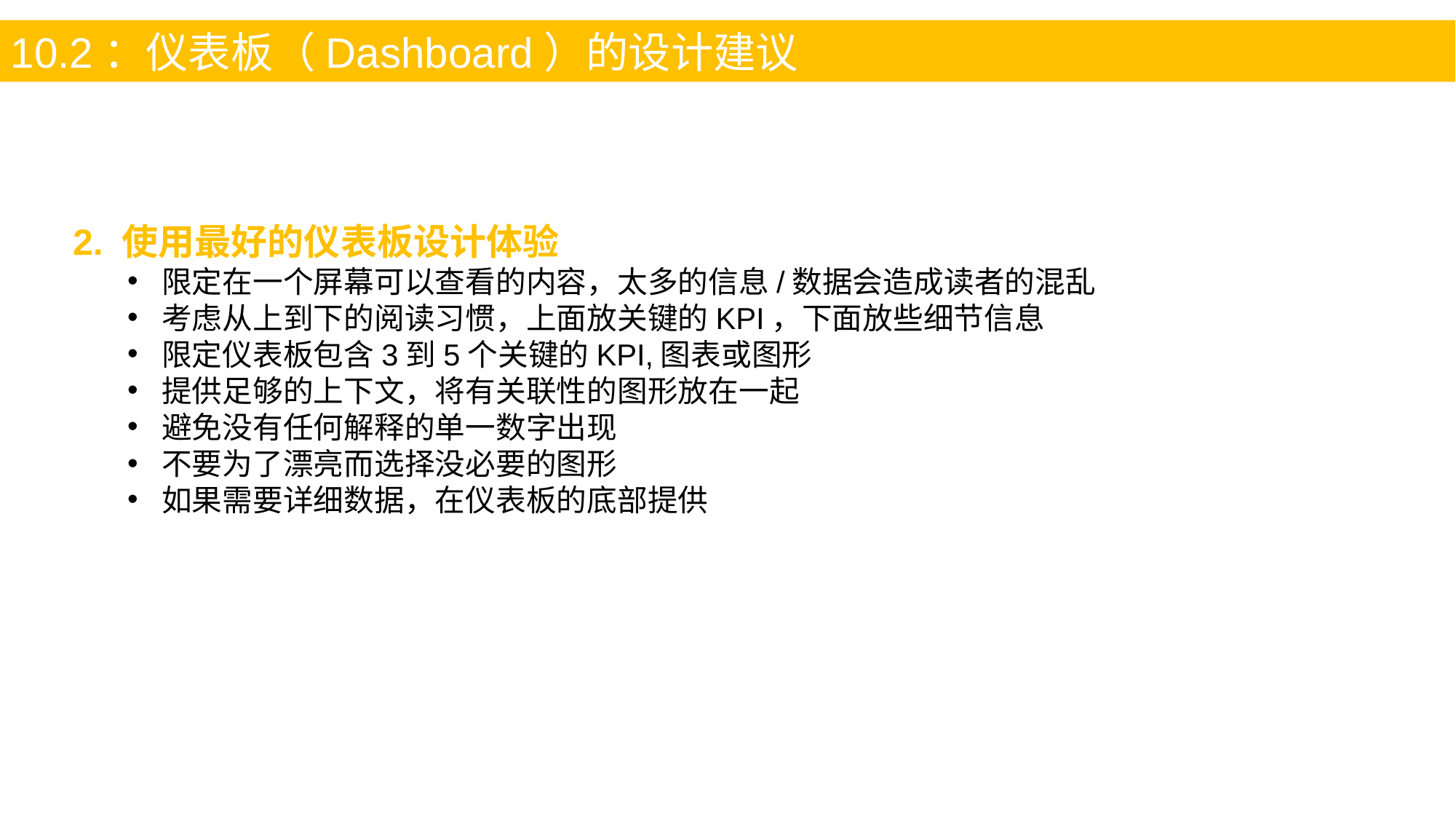

10.2：仪表板（Dashboard）的设计建议
2. 使用最好的仪表板设计体验
限定在一个屏幕可以查看的内容，太多的信息/数据会造成读者的混乱
考虑从上到下的阅读习惯，上面放关键的KPI，下面放些细节信息
限定仪表板包含3到5个关键的KPI,图表或图形
提供足够的上下文，将有关联性的图形放在一起
避免没有任何解释的单一数字出现
不要为了漂亮而选择没必要的图形
如果需要详细数据，在仪表板的底部提供